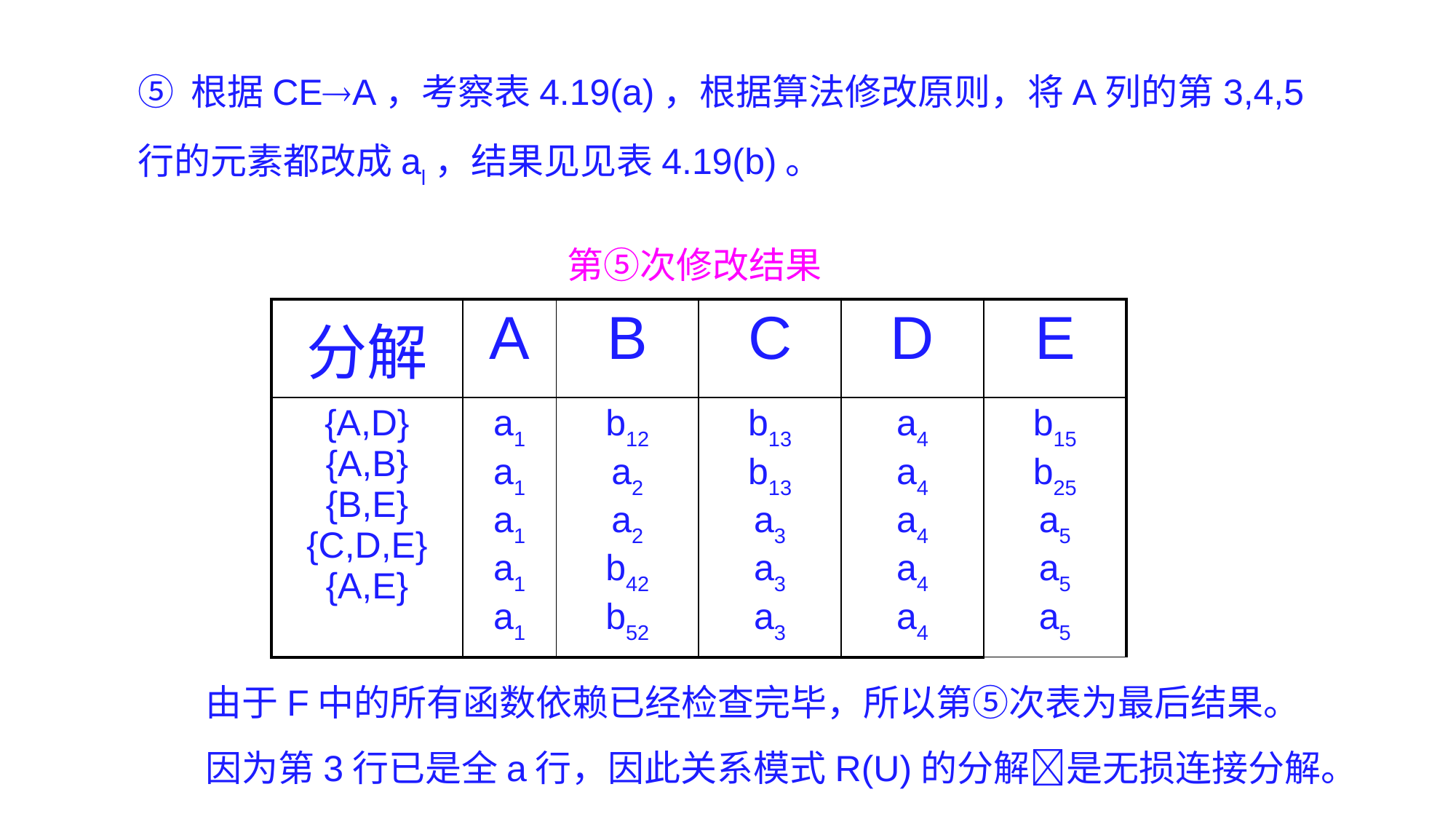

⑤ 根据CE→A，考察表4.19(a)，根据算法修改原则，将A列的第3,4,5行的元素都改成al，结果见见表4.19(b)。
第⑤次修改结果
| 分解 | A | B | C | D | E |
| --- | --- | --- | --- | --- | --- |
| {A,D} {A,B} {B,E} {C,D,E} {A,E} | a1 a1 a1 a1 a1 | b12 a2 a2 b42 b52 | b13 b13 a3 a3 a3 | a4 a4 a4 a4 a4 | b15 b25 a5 a5 a5 |
由于F中的所有函数依赖已经检查完毕，所以第⑤次表为最后结果。
因为第3行已是全a行，因此关系模式R(U)的分解ρ是无损连接分解。